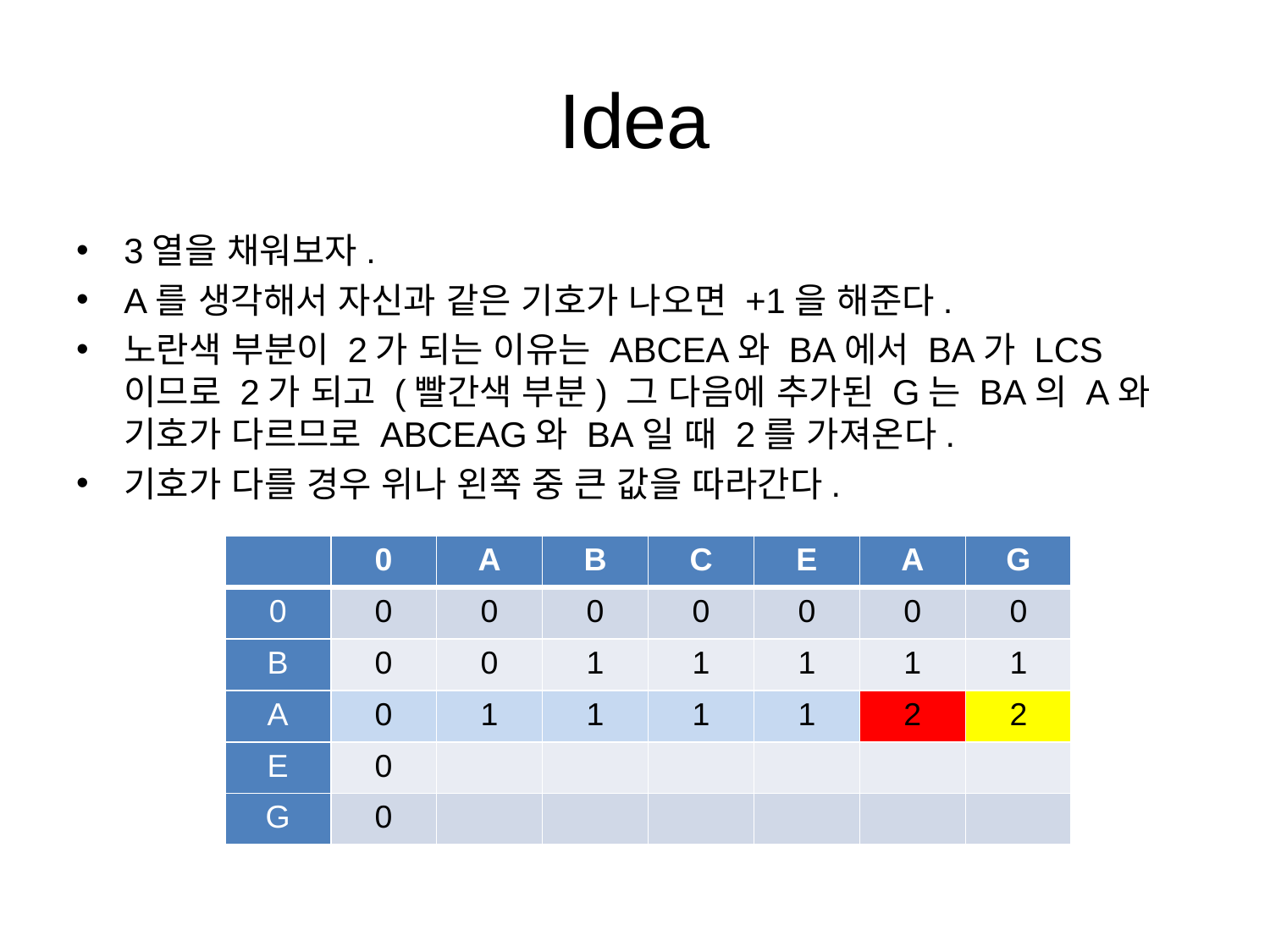

# Idea
3열을 채워보자.
A를 생각해서 자신과 같은 기호가 나오면 +1을 해준다.
노란색 부분이 2가 되는 이유는 ABCEA와 BA에서 BA가 LCS이므로 2가 되고 (빨간색 부분) 그 다음에 추가된 G는 BA의 A와 기호가 다르므로 ABCEAG와 BA일 때 2를 가져온다.
기호가 다를 경우 위나 왼쪽 중 큰 값을 따라간다.

|  | 0 | A | B | C | E | A | G |
| --- | --- | --- | --- | --- | --- | --- | --- |
| 0 | 0 | 0 | 0 | 0 | 0 | 0 | 0 |
| B | 0 | 0 | 1 | 1 | 1 | 1 | 1 |
| A | 0 | 1 | 1 | 1 | 1 | 2 | 2 |
| E | 0 |  |  |  |  |  |  |
| G | 0 |  |  |  |  |  |  |